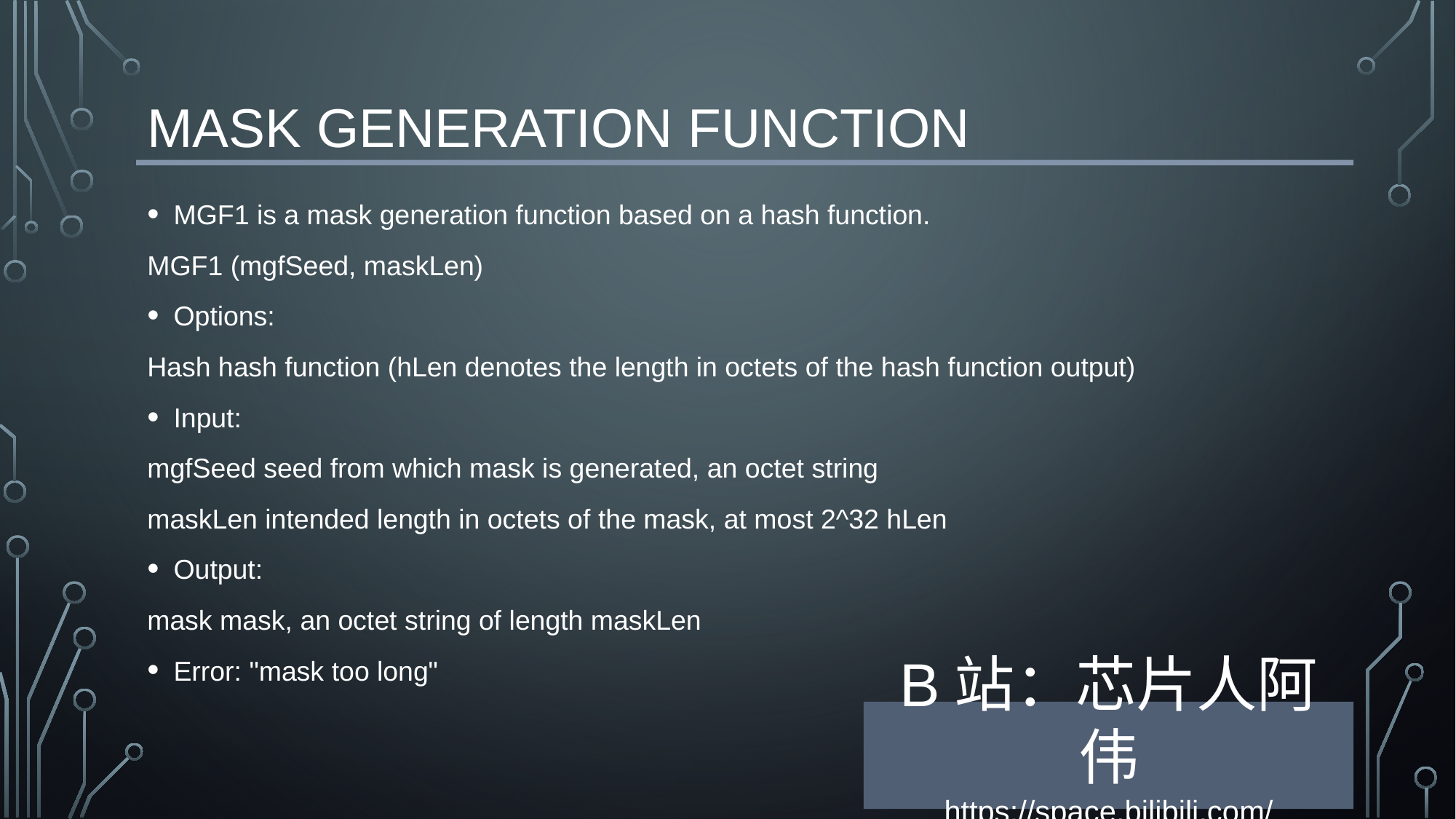

# mask generation function

MGF1 is a mask generation function based on a hash function.
MGF1 (mgfSeed, maskLen)
Options:
Hash hash function (hLen denotes the length in octets of the hash function output)
Input:
mgfSeed seed from which mask is generated, an octet string
maskLen intended length in octets of the mask, at most 2^32 hLen
Output:
mask mask, an octet string of length maskLen
Error: "mask too long"
B站：芯片人阿伟
https://space.bilibili.com/243180540